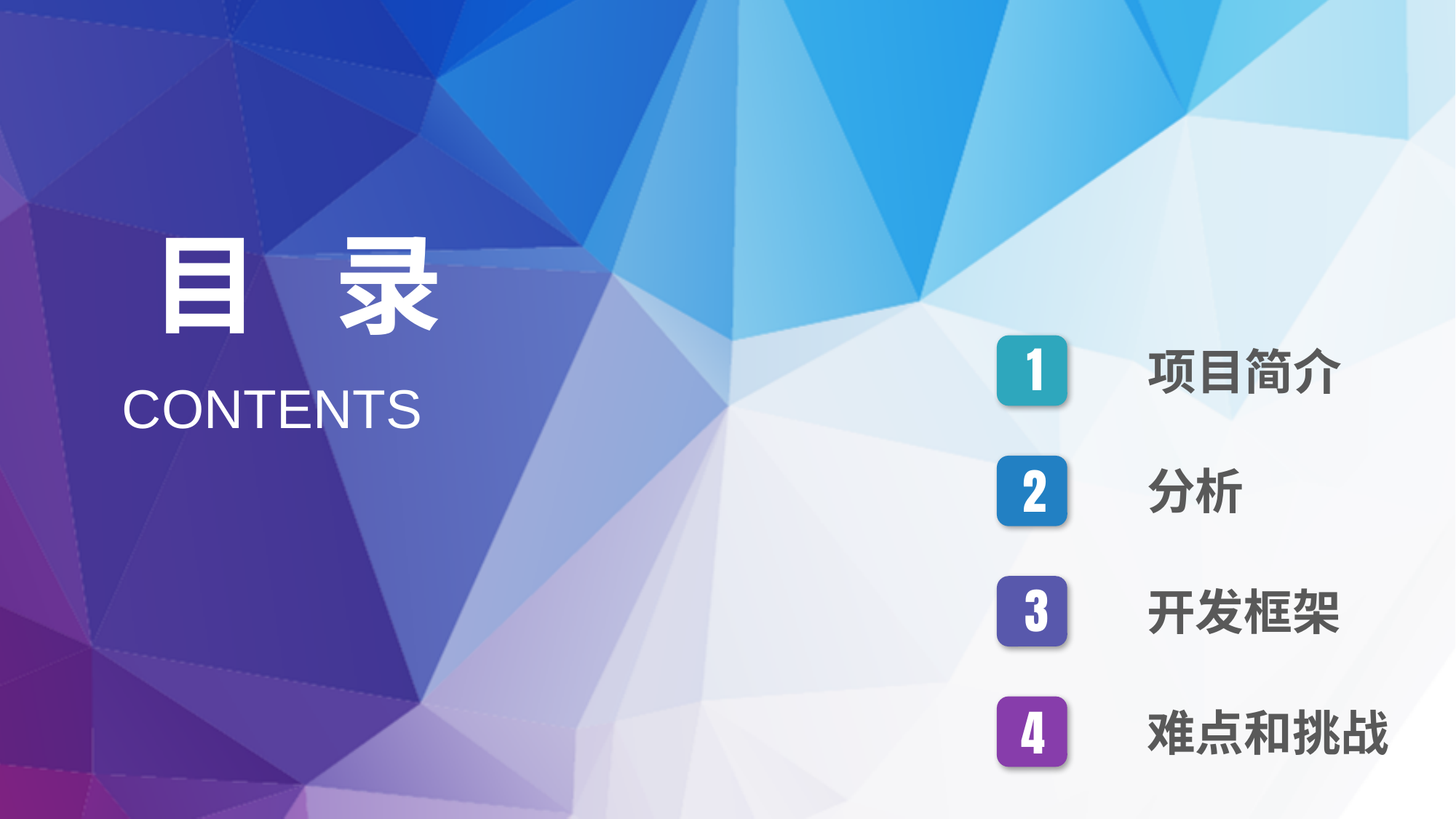

目   录

项目简介
  1
CONTENTS
分析

  2

开发框架
  3

难点和挑战
  4